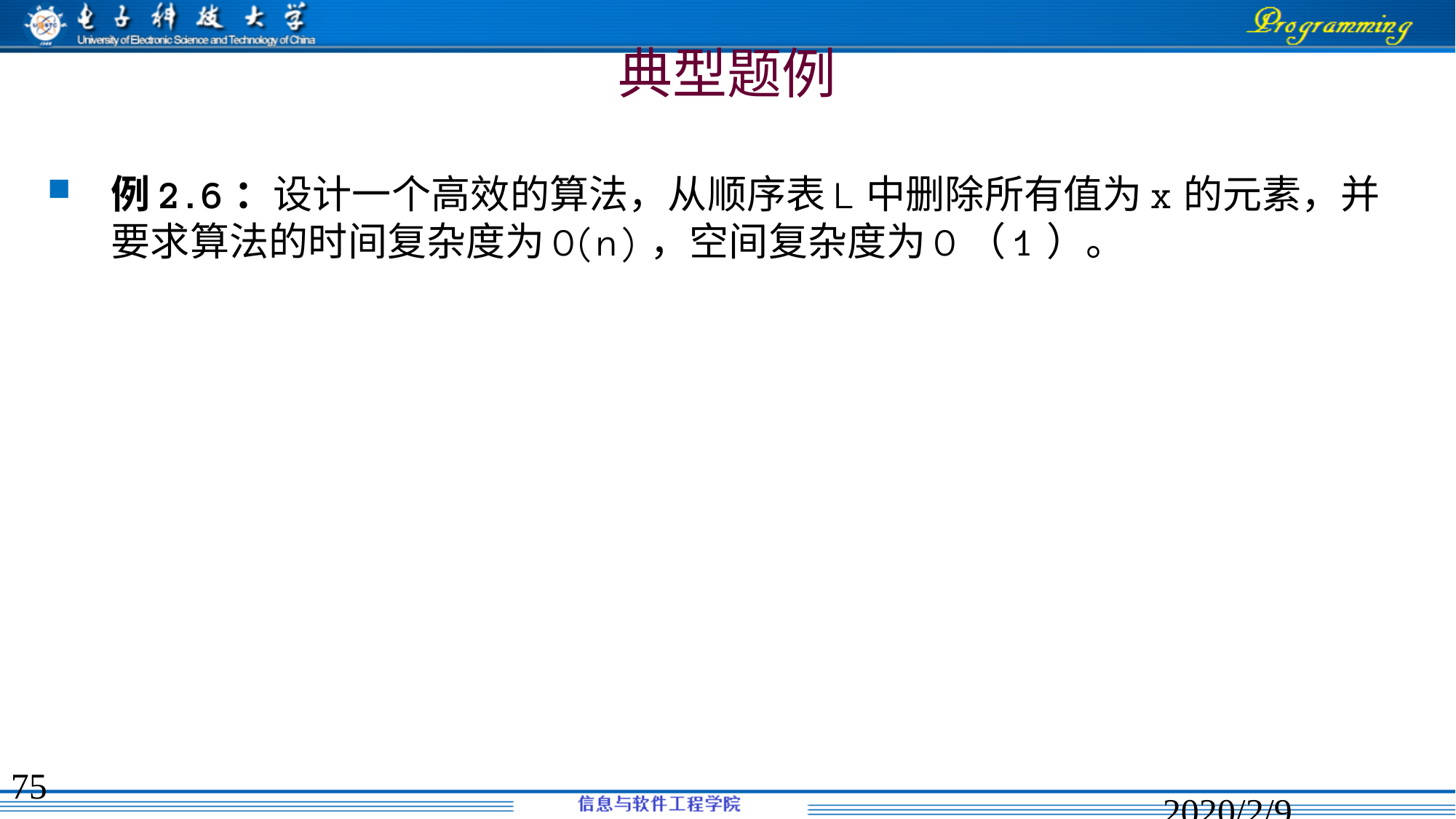

# 典型题例
例2.6：设计一个高效的算法，从顺序表L中删除所有值为x的元素，并要求算法的时间复杂度为O(n)，空间复杂度为O（1）。
75
2020/2/9